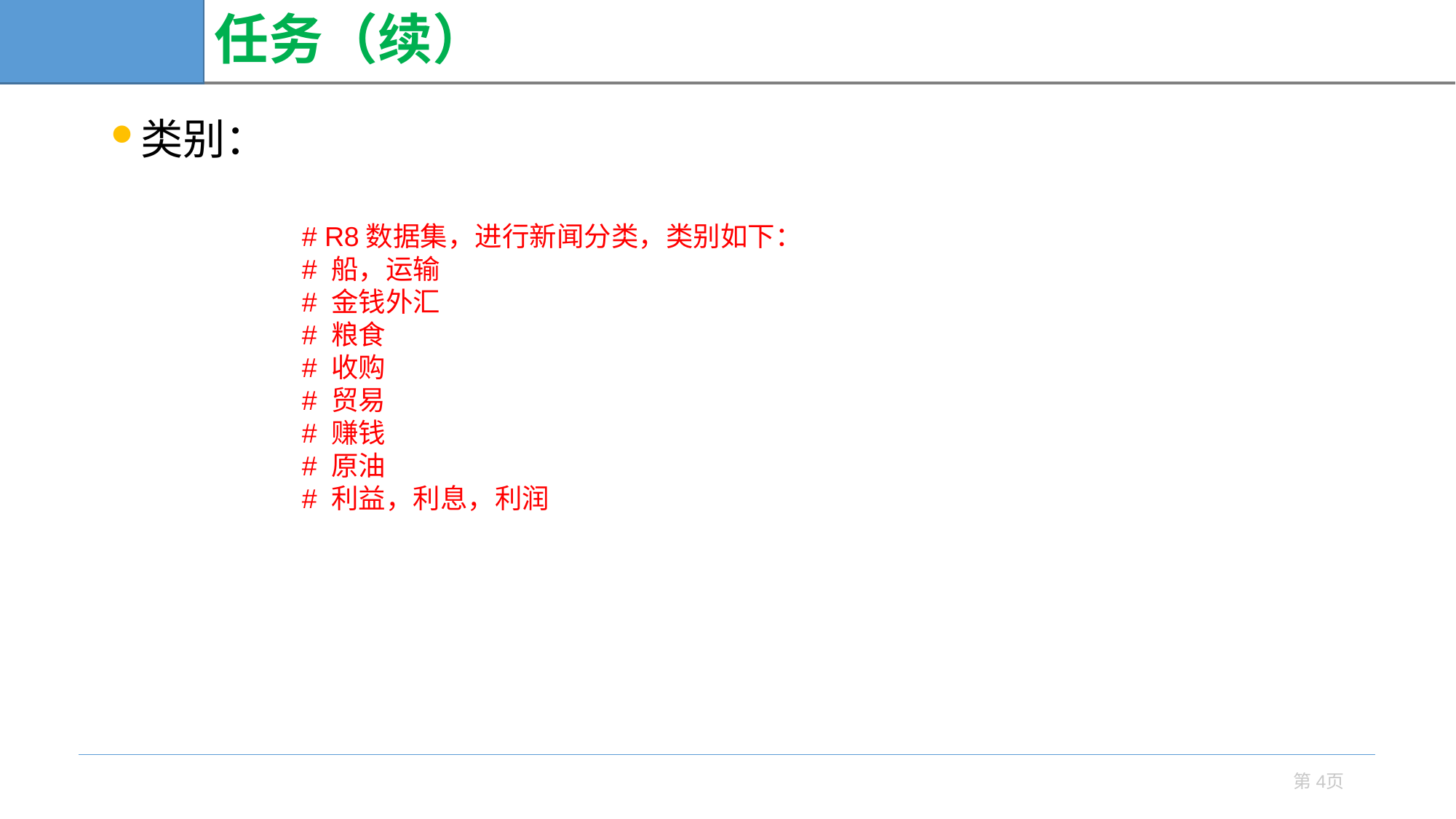

# 任务（续）
类别：

# R8数据集，进行新闻分类，类别如下： # 船，运输 # 金钱外汇 # 粮食 # 收购 # 贸易 # 赚钱 # 原油 # 利益，利息，利润
第4页